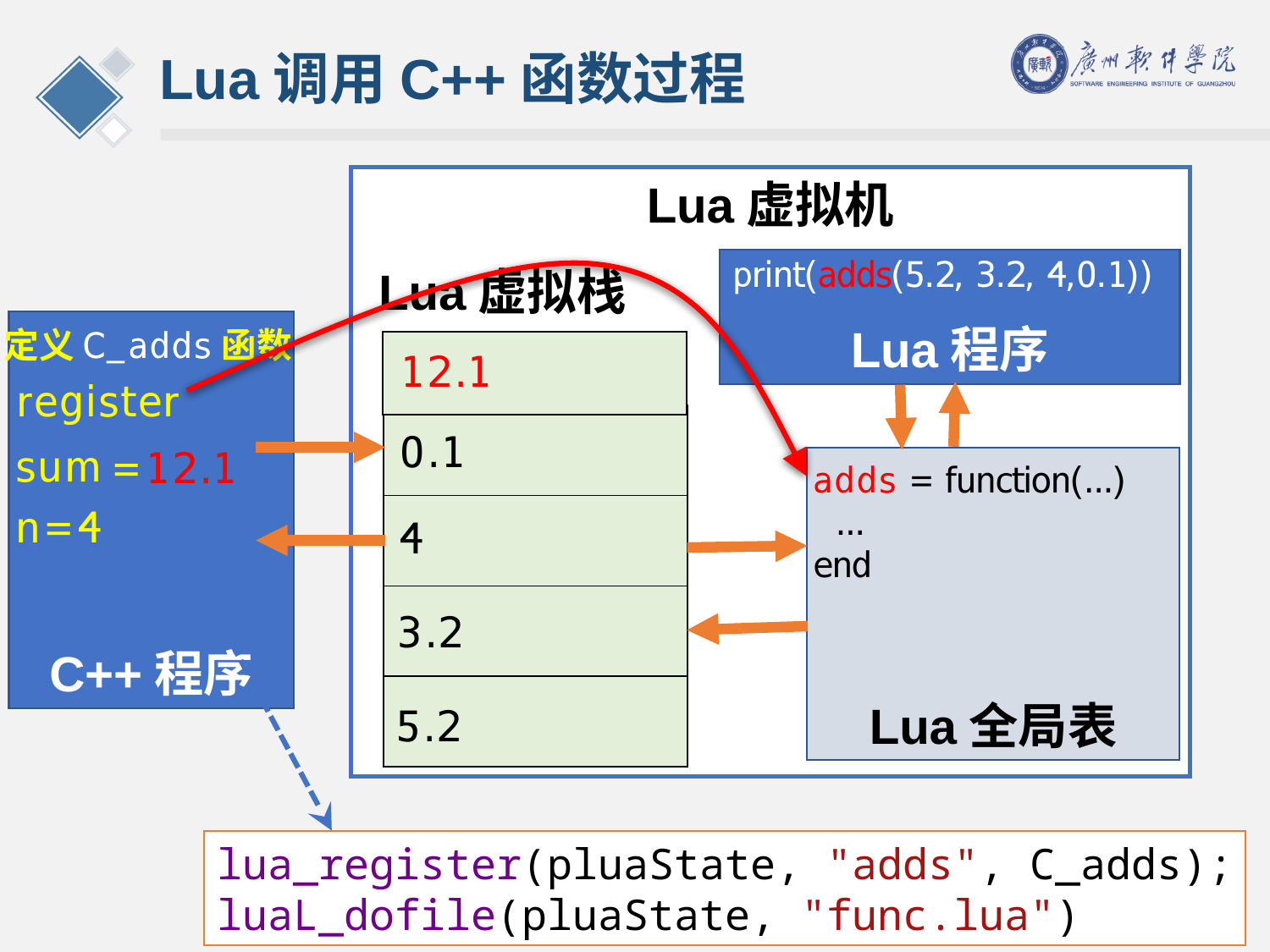

# Lua调用C++函数过程
Lua虚拟机
print(adds(5.2, 3.2, 4,0.1))
Lua程序
Lua虚拟栈

C++程序
定义C_adds函数
|  |
| --- |
12.1
register
|  |
| --- |
|  |
|  |
|  |
0.1
sum
=12.1
Lua全局表
adds = function(…)
  …
end
n=4
4
3.2
5.2
lua_register(pluaState, "adds", C_adds);
luaL_dofile(pluaState, "func.lua")